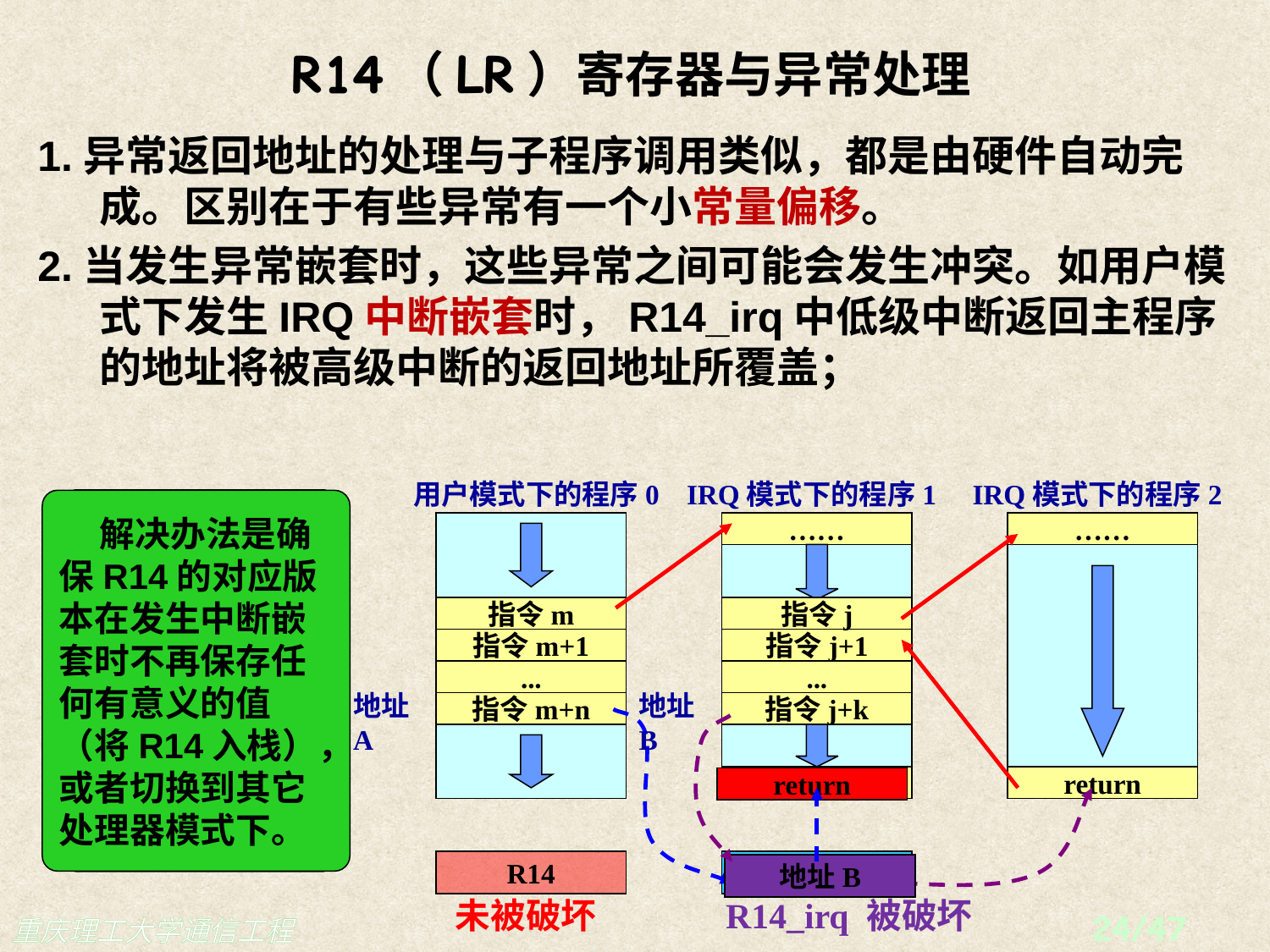

# R14（LR）寄存器与异常处理
1.异常返回地址的处理与子程序调用类似，都是由硬件自动完成。区别在于有些异常有一个小常量偏移。
2.当发生异常嵌套时，这些异常之间可能会发生冲突。如用户模式下发生IRQ中断嵌套时，R14_irq中低级中断返回主程序的地址将被高级中断的返回地址所覆盖；
用户模式下的程序0
IRQ模式下的程序1

R14
R14_irq
IRQ模式下的程序2

    解决办法是确保R14的对应版本在发生中断嵌套时不再保存任何有意义的值（将R14入栈），或者切换到其它处理器模式下。
1.执行用户模式下的程序0；
2.发生IRQ中断后，硬件将带偏移的返回地址存入IRQ模式下的R14_irq寄存器，用户模式下的R14没有被破坏；
3. IRQ服务程序1执行完后，可将R14_irq寄存器的内容减去偏移量后存入PC，返回之前被中断的程序；
4. 如果在IRQ处理程序中打开IRQ中断，并且再次发生IRQ中断；
5. 硬件将返回地址保存在R14_irq寄存器中，原来保存的返回地址信息将被覆盖，造成错误；
6. 在程序2返回到程序1，然后在返回到用户模式下被中断的程序时，发生错误，将不能正确返回；
……
……

指令m
指令m+1
...
地址A
指令m+n
指令j
指令j+1
...
地址B
指令j+k

return
return
return

地址A
地址B
未被破坏
R14_irq 被破坏